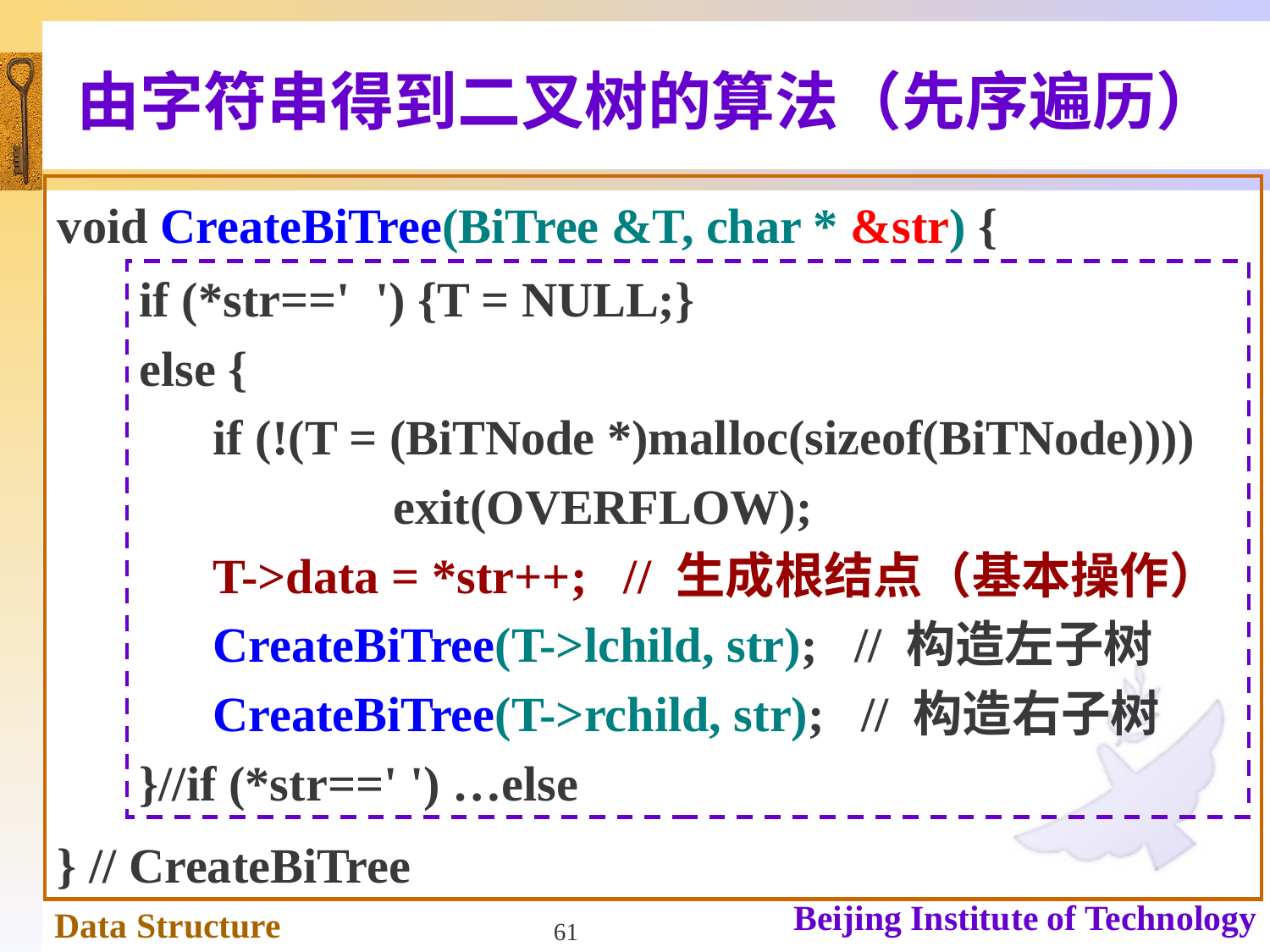

# 由字符串得到二叉树的算法（先序遍历）
void CreateBiTree(BiTree &T, char * &str) {

} // CreateBiTree
if (*str=='  ') {T = NULL;}
else {
      if (!(T = (BiTNode *)malloc(sizeof(BiTNode))))
        		exit(OVERFLOW);
      T->data = *str++;   // 生成根结点（基本操作）
      CreateBiTree(T->lchild, str);   // 构造左子树
      CreateBiTree(T->rchild, str);   // 构造右子树
}//if (*str==' ') …else
61